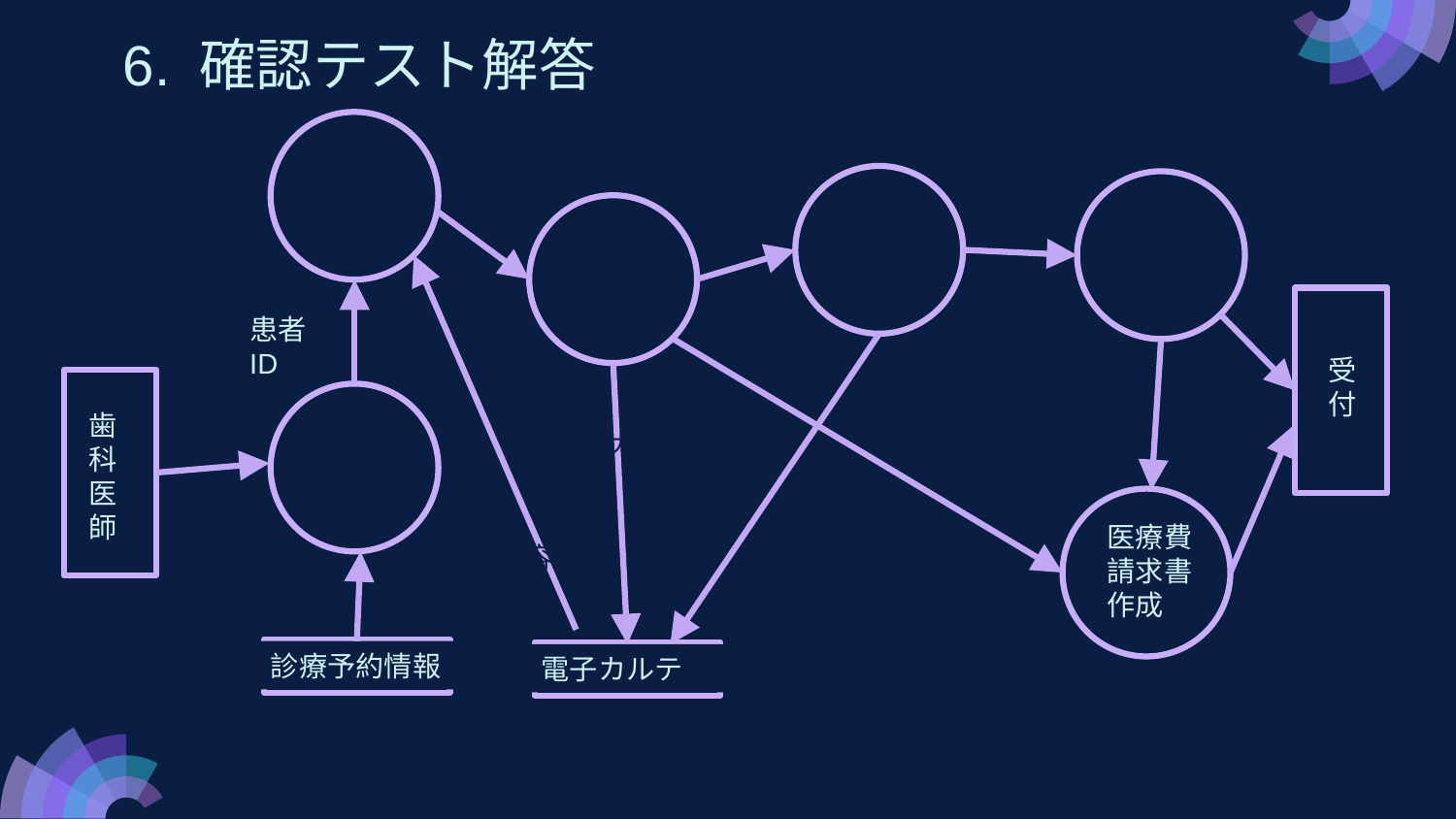

# 6. 確認テスト解答

前回診察内容および今回診察予定確認

予約情報

診療内容
診療内容

処方箋発行
投薬検討
診察

患者ID
受付

処方箋情報

歯科医師
診療内容
診察予約
情報確認
診療内容

投薬情報
医療費請求書作成
診察内容
予約情報

診療予約情報

電子カルテ